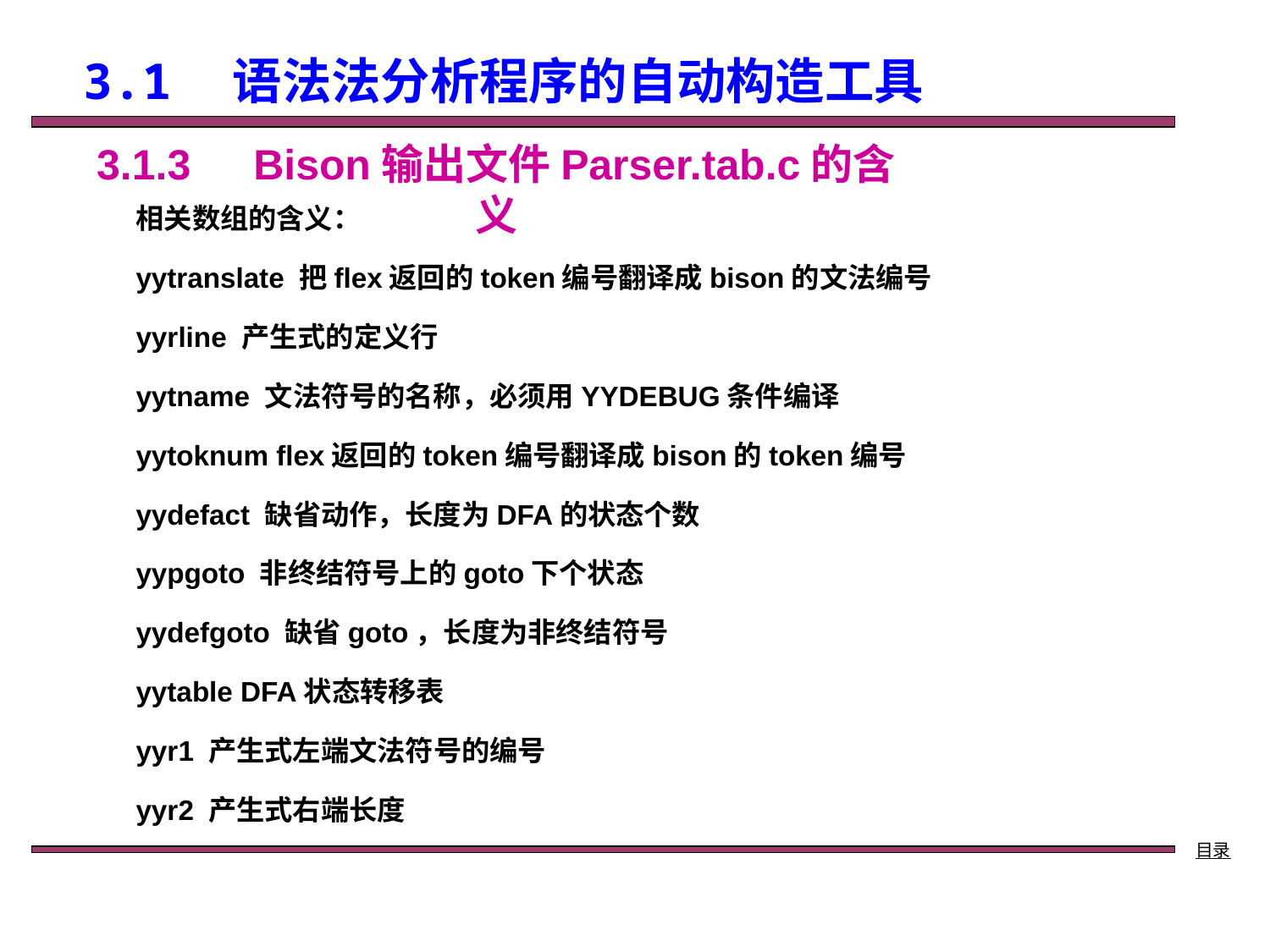

# 3.1　语法法分析程序的自动构造工具
3.1.3　Bison输出文件Parser.tab.c的含义
相关数组的含义：
yytranslate 把flex返回的token编号翻译成bison的文法编号
yyrline 产生式的定义行
yytname 文法符号的名称，必须用YYDEBUG条件编译
yytoknum flex返回的token编号翻译成bison的token编号
yydefact 缺省动作，长度为DFA的状态个数
yypgoto 非终结符号上的goto下个状态
yydefgoto 缺省goto，长度为非终结符号
yytable DFA状态转移表
yyr1 产生式左端文法符号的编号
yyr2 产生式右端长度
目录
7